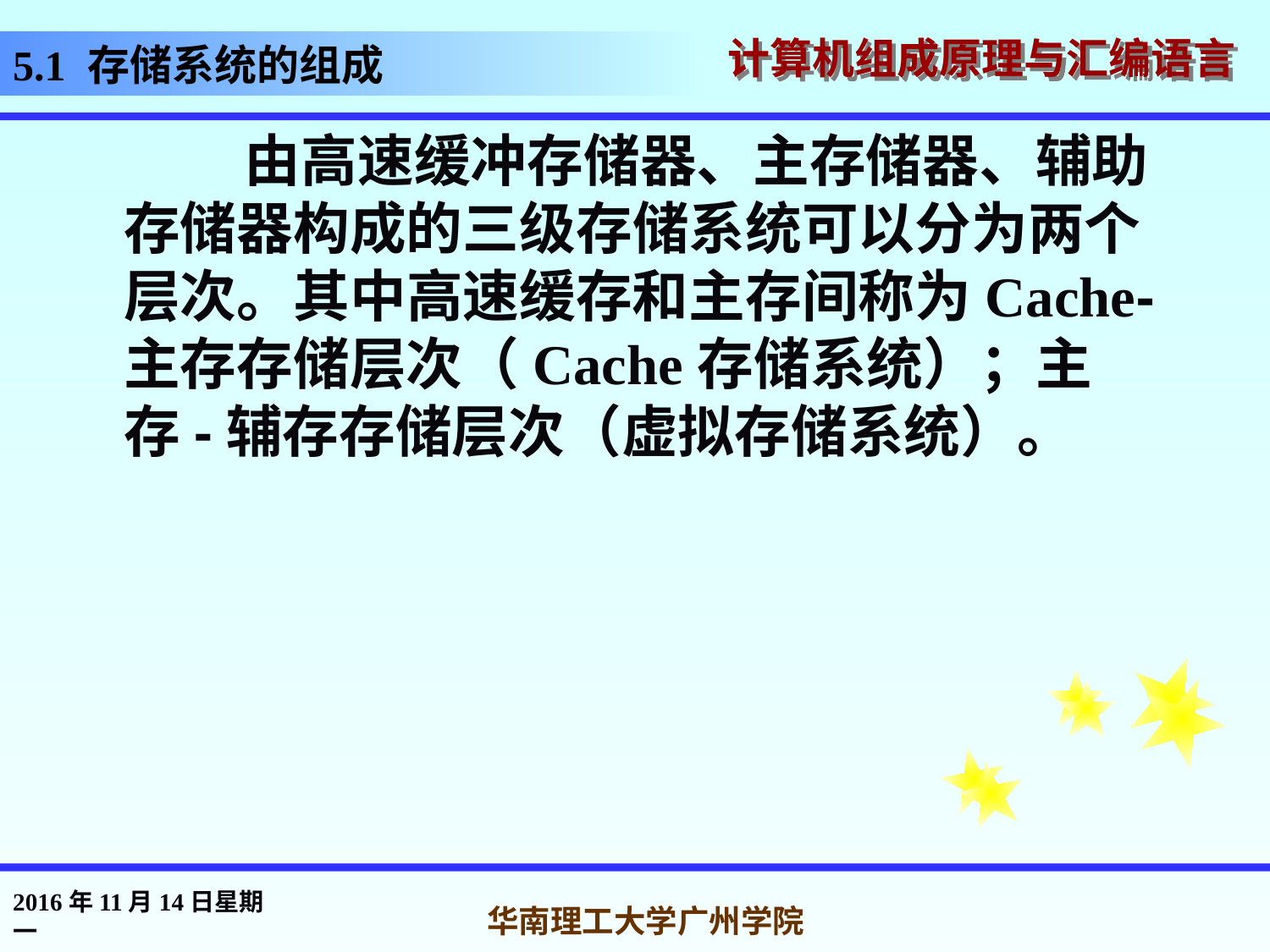

# 5.1 存储系统的组成
            由高速缓冲存储器、主存储器、辅助存储器构成的三级存储系统可以分为两个层次。其中高速缓存和主存间称为Cache-主存存储层次（Cache存储系统）；主存-辅存存储层次（虚拟存储系统）。
2016年11月14日星期一
华南理工大学广州学院